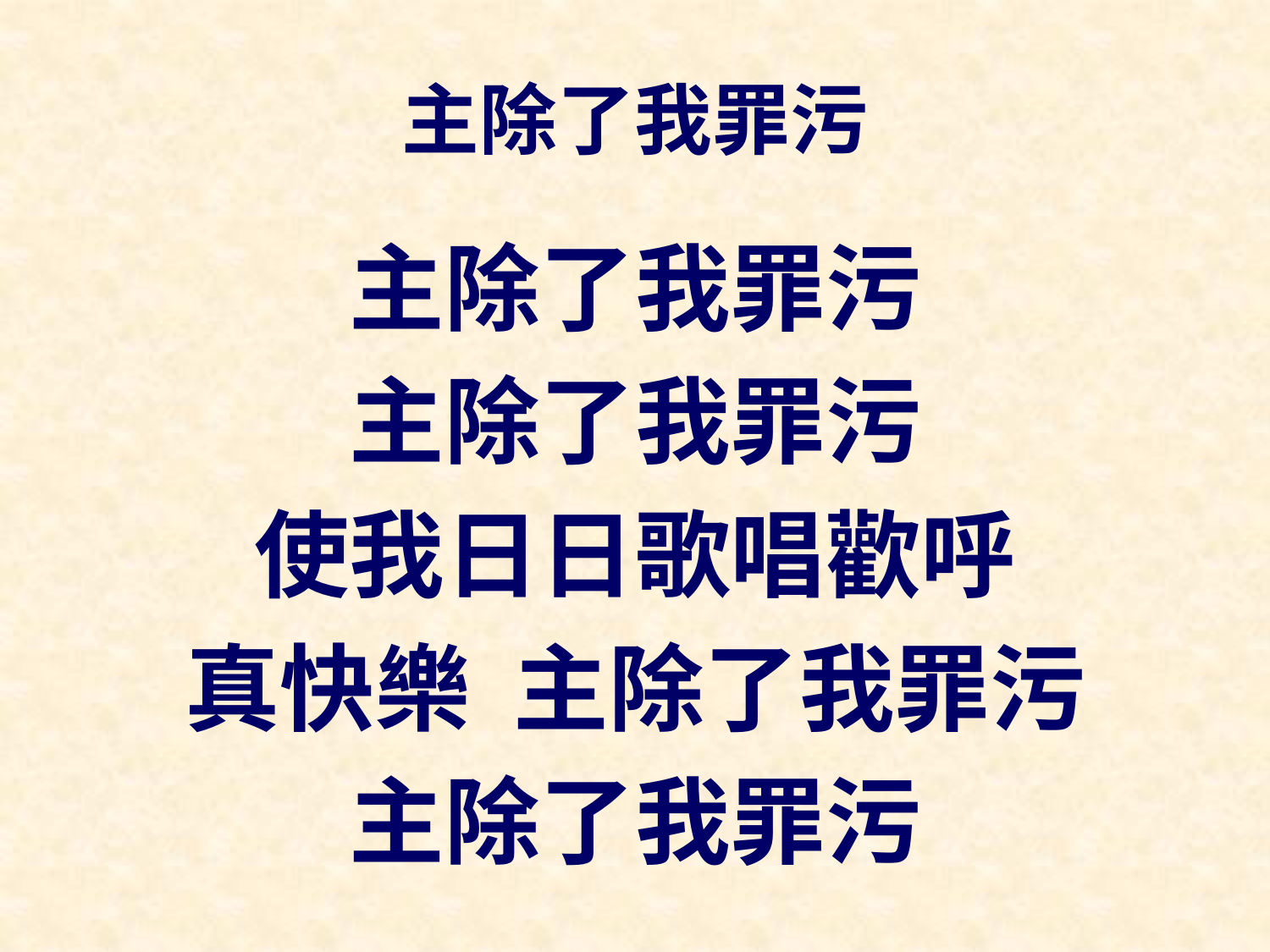

# 主除了我罪污
主除了我罪污
主除了我罪污
使我日日歌唱歡呼
真快樂  主除了我罪污
主除了我罪污